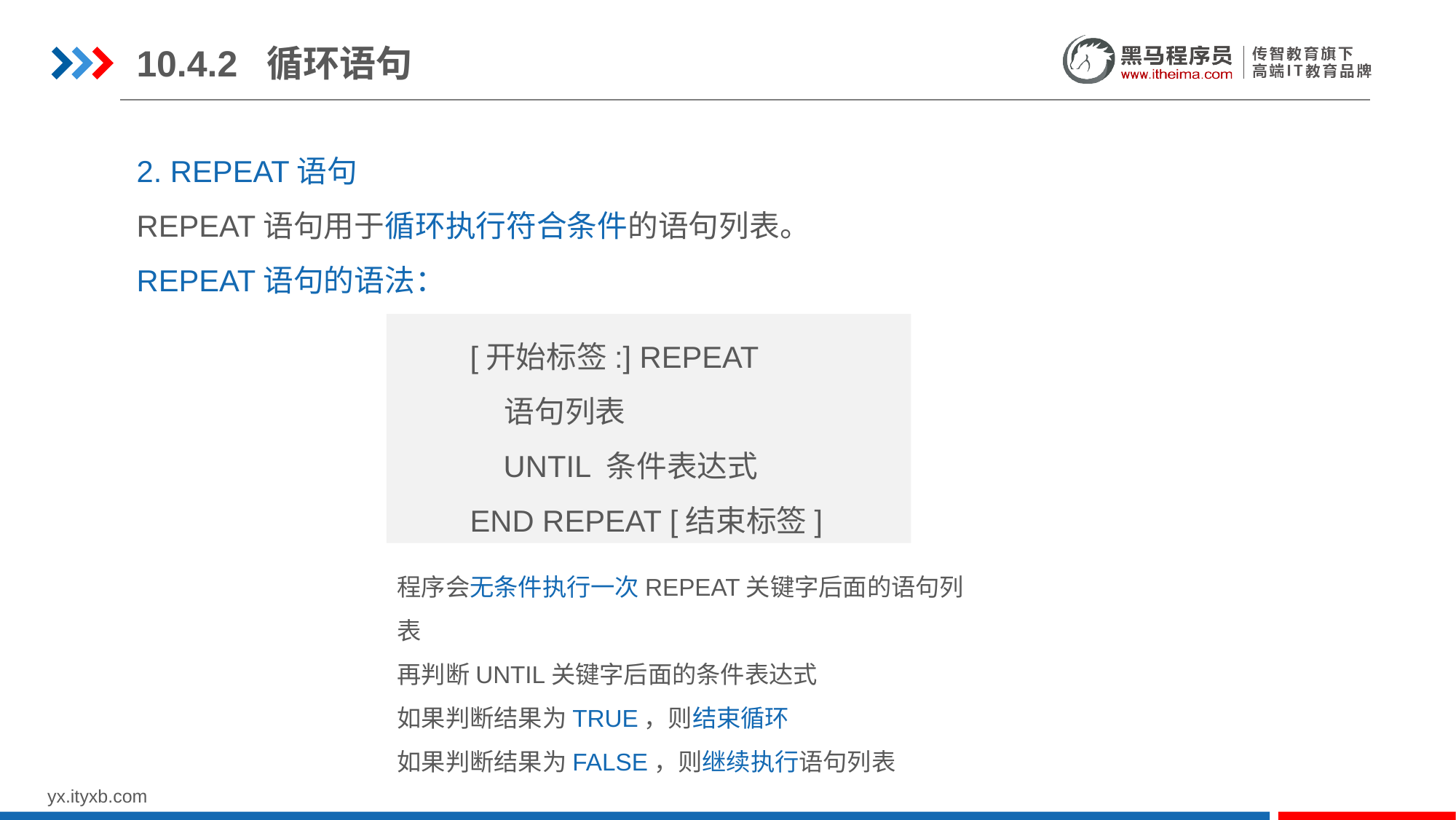

10.4.2  循环语句
2. REPEAT语句
REPEAT语句用于循环执行符合条件的语句列表。
REPEAT语句的语法：
[开始标签:] REPEAT
    语句列表
    UNTIL 条件表达式
END REPEAT [结束标签]
程序会无条件执行一次REPEAT关键字后面的语句列表
再判断UNTIL关键字后面的条件表达式
如果判断结果为TRUE，则结束循环
如果判断结果为FALSE，则继续执行语句列表